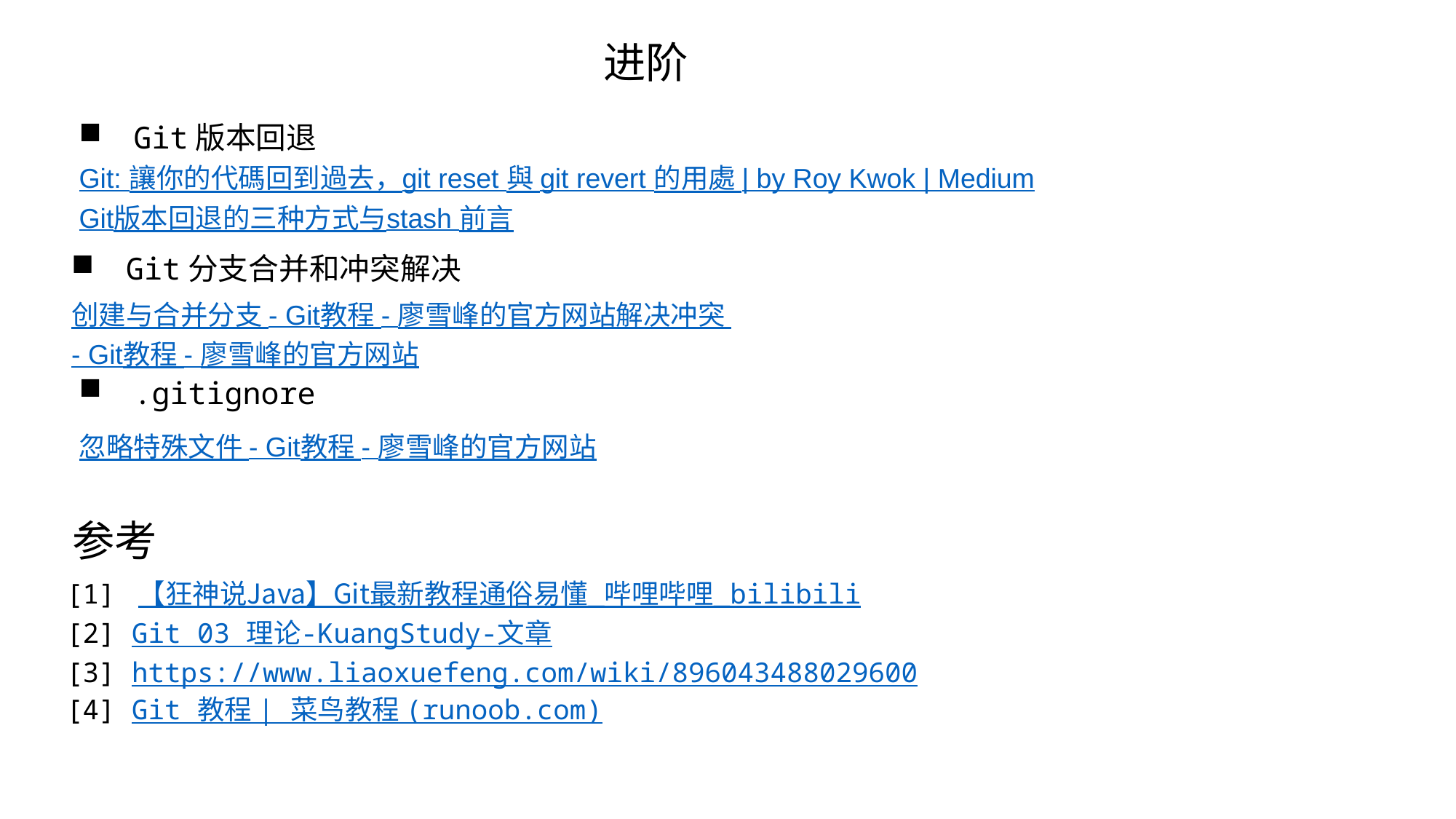

进阶
Git版本回退
Git: 讓你的代碼回到過去，git reset 與 git revert 的用處 | by Roy Kwok | Medium
Git版本回退的三种方式与stash 前言
Git分支合并和冲突解决
创建与合并分支 - Git教程 - 廖雪峰的官方网站
解决冲突 - Git教程 - 廖雪峰的官方网站
.gitignore
忽略特殊文件 - Git教程 - 廖雪峰的官方网站
参考
[1] 【狂神说Java】Git最新教程通俗易懂_哔哩哔哩_bilibili
[2] Git 03 理论-KuangStudy-文章
[3] https://www.liaoxuefeng.com/wiki/896043488029600
[4] Git 教程 | 菜鸟教程 (runoob.com)